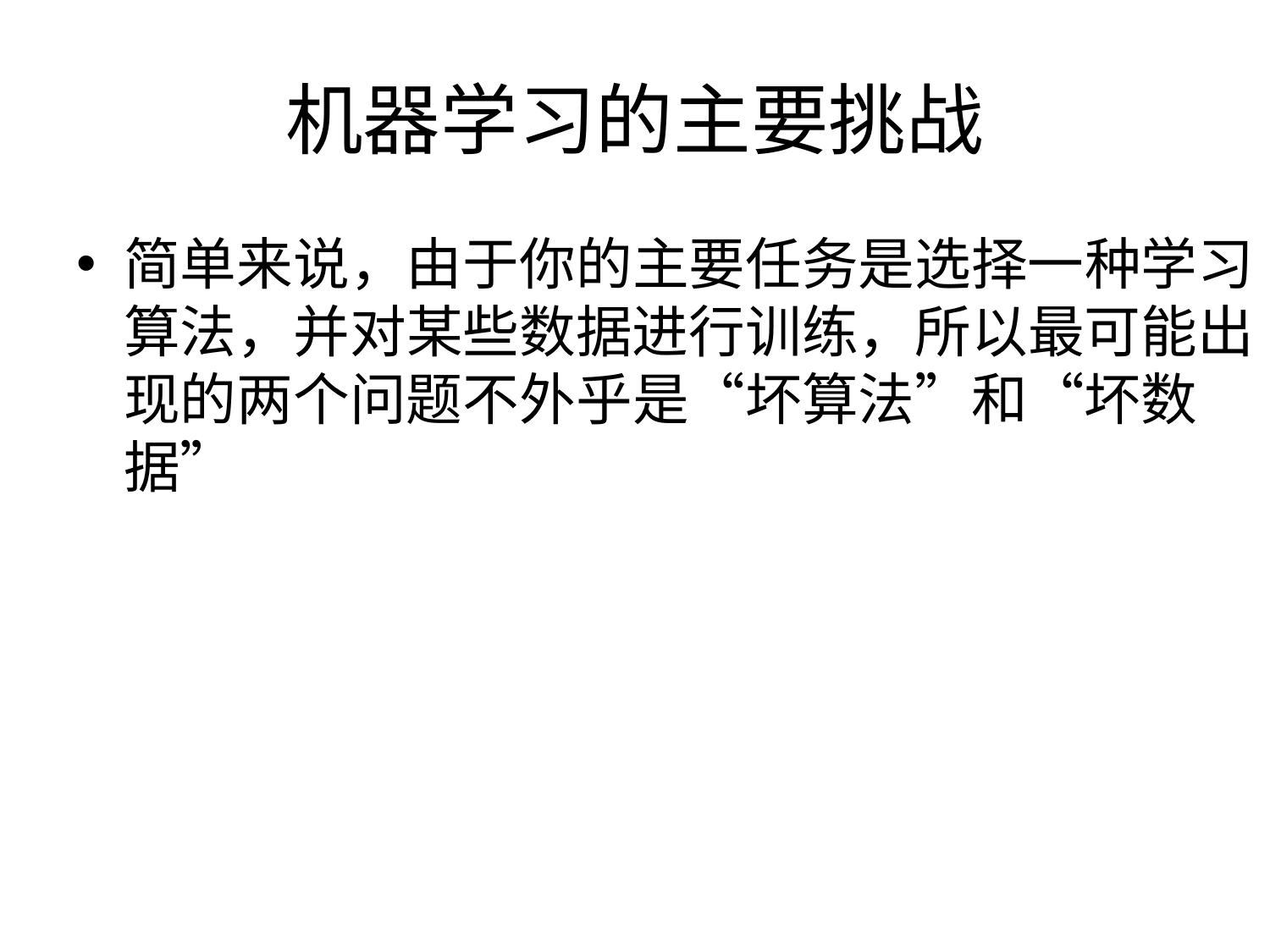

# 机器学习的主要挑战
简单来说，由于你的主要任务是选择一种学习算法，并对某些数据进行训练，所以最可能出现的两个问题不外乎是“坏算法”和“坏数据”